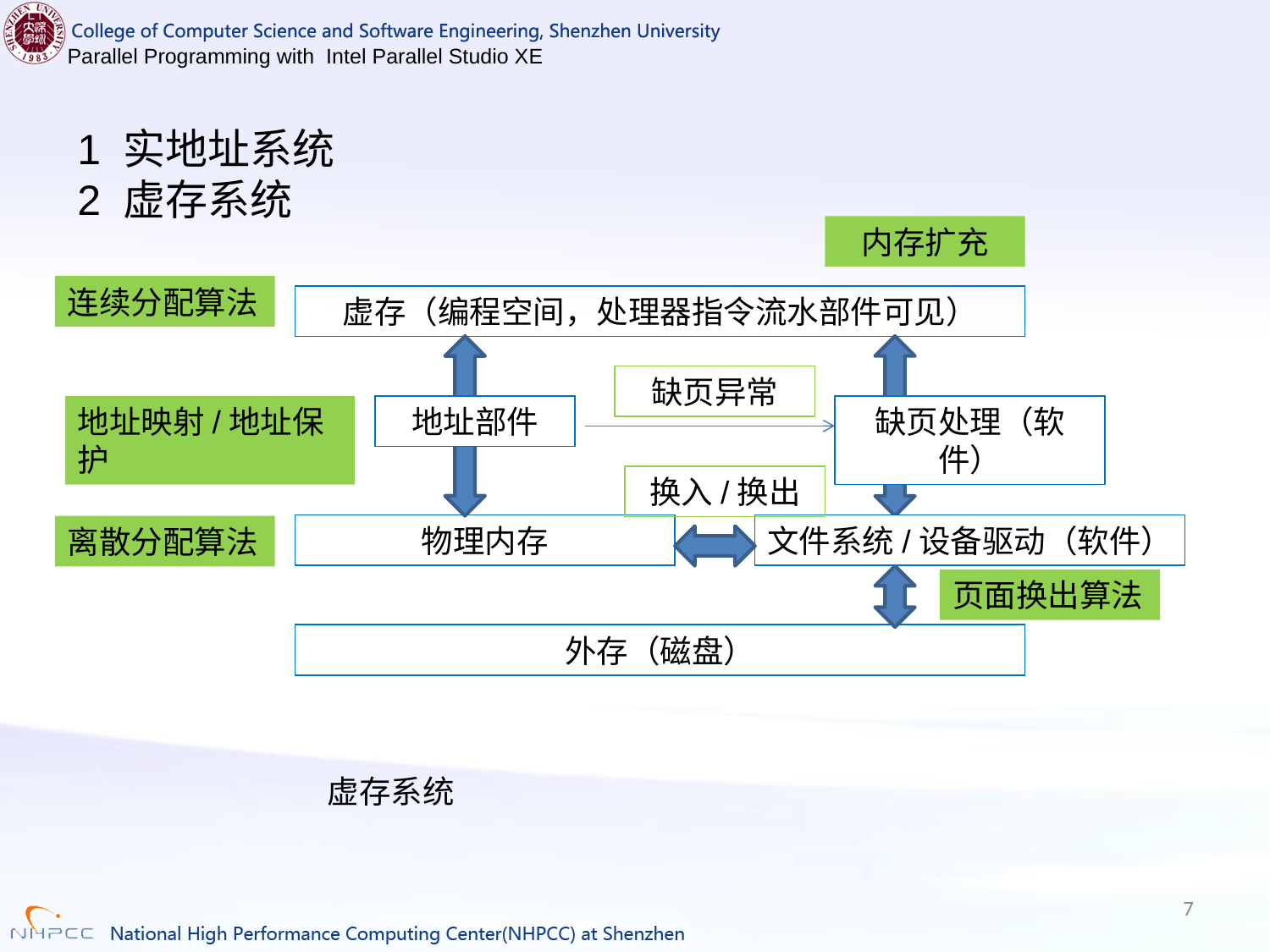

1 实地址系统
2 虚存系统
内存扩充
连续分配算法
虚存（编程空间，处理器指令流水部件可见）

缺页异常
地址映射/地址保护
地址部件
缺页处理（软件）
换入/换出
物理内存
文件系统/设备驱动（软件）
离散分配算法

页面换出算法
外存（磁盘）
虚存系统
7